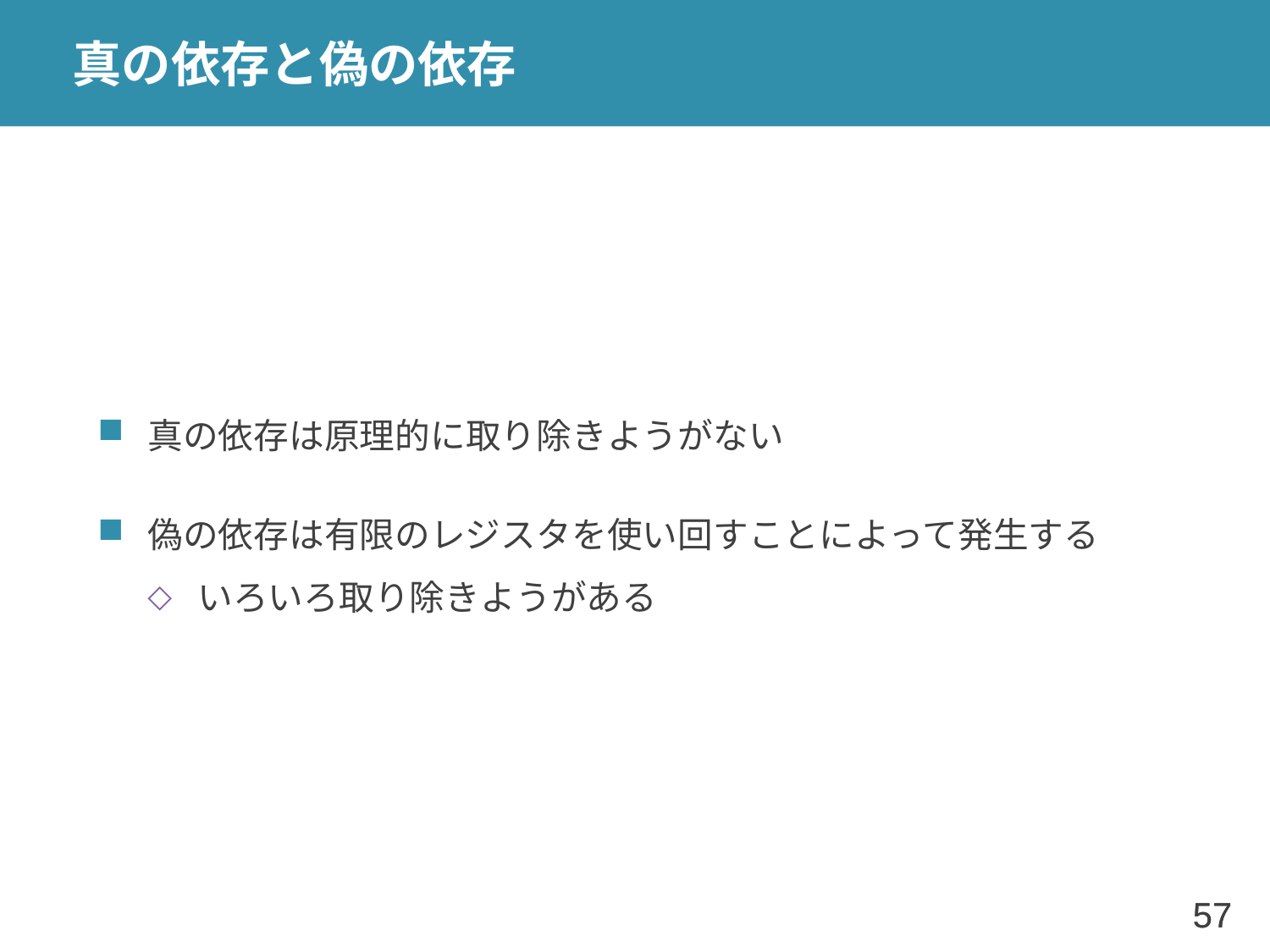

# 真の依存と偽の依存
真の依存は原理的に取り除きようがない
偽の依存は有限のレジスタを使い回すことによって発生する
いろいろ取り除きようがある